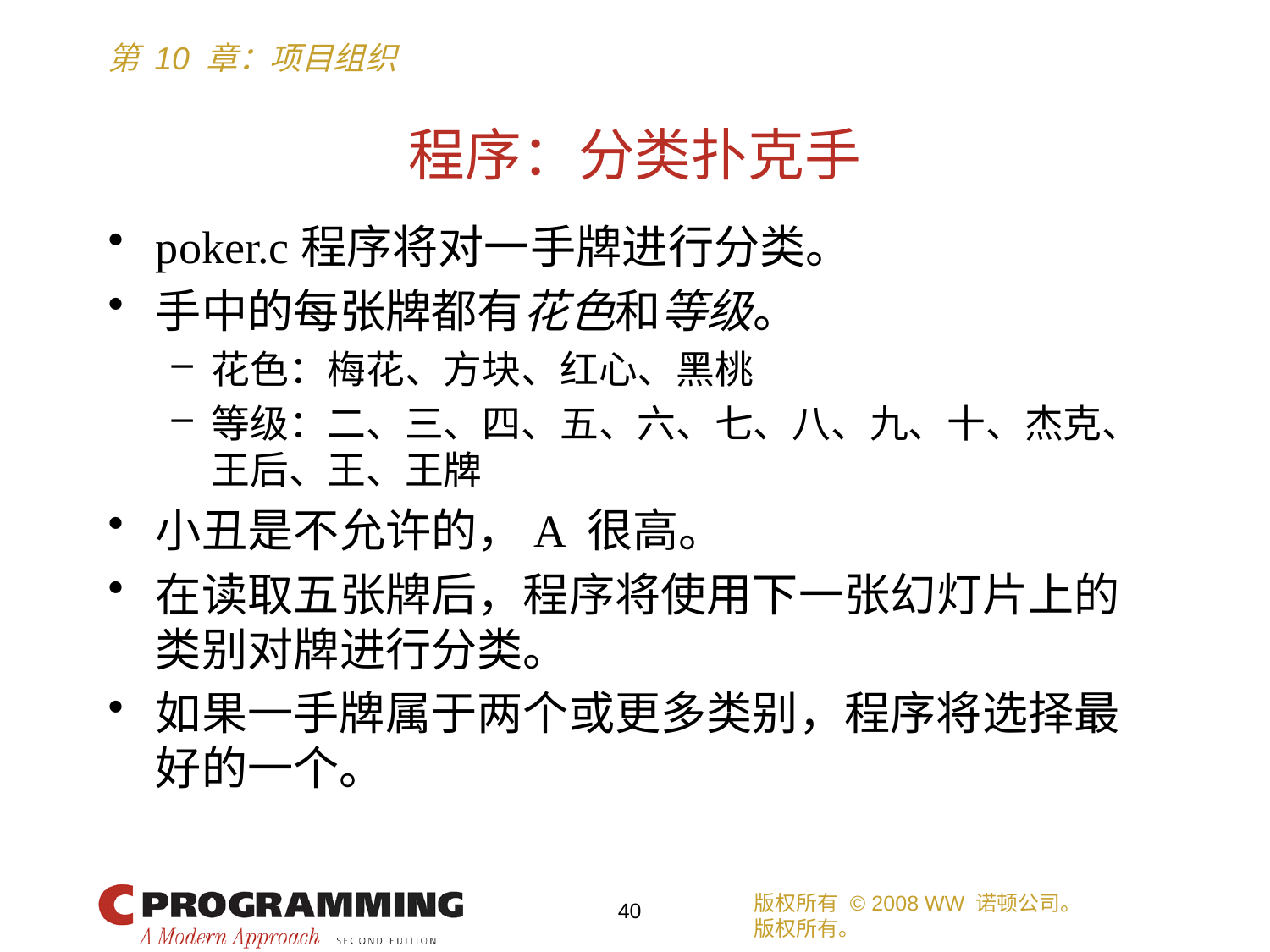

# 程序：分类扑克手
poker.c程序将对一手牌进行分类。
手中的每张牌都有花色和等级。
花色：梅花、方块、红心、黑桃
等级：二、三、四、五、六、七、八、九、十、杰克、王后、王、王牌
小丑是不允许的，A 很高。
在读取五张牌后，程序将使用下一张幻灯片上的类别对牌进行分类。
如果一手牌属于两个或更多类别，程序将选择最好的一个。
版权所有 © 2008 WW 诺顿公司。
版权所有。
40